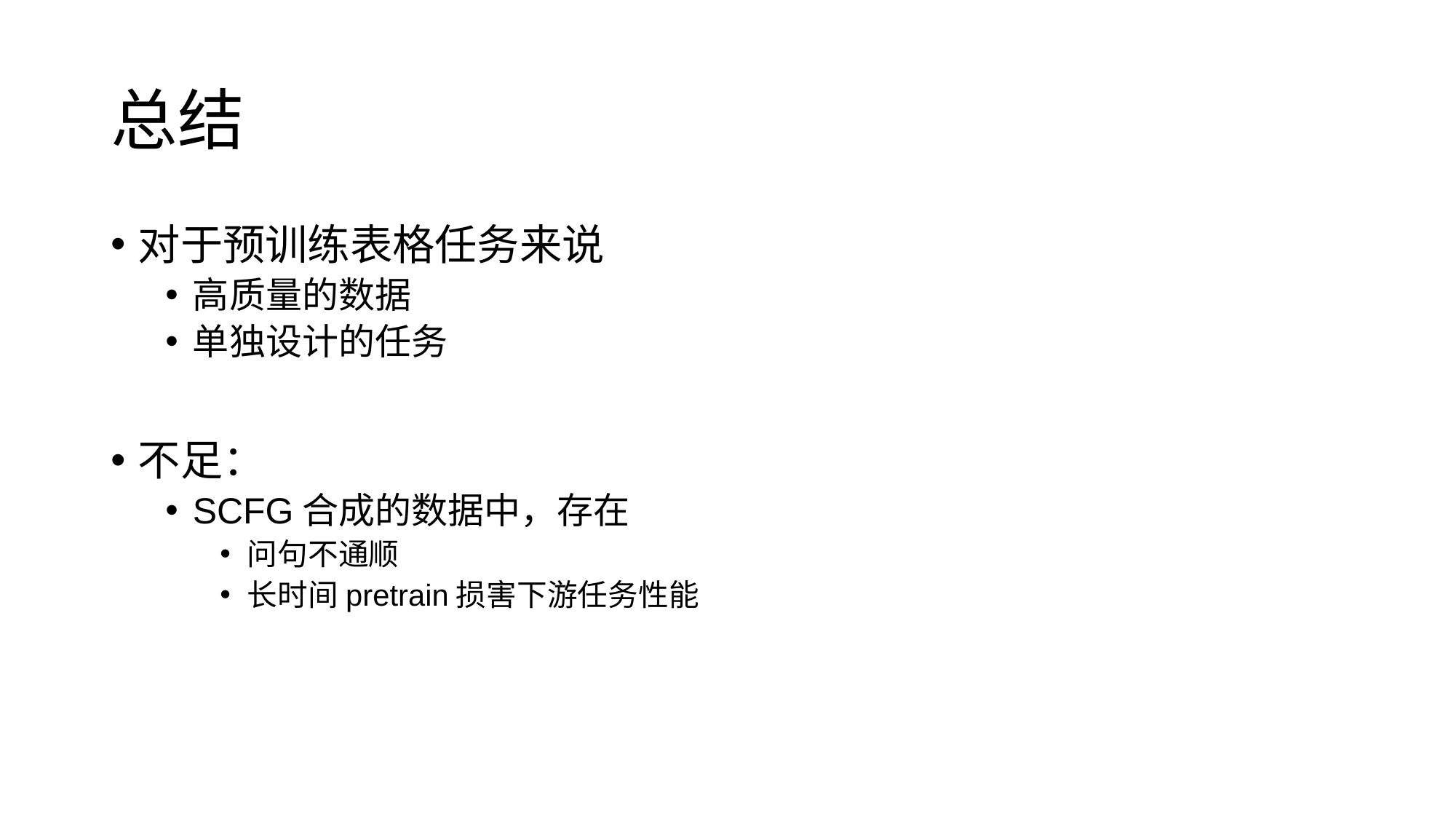

# 总结
对于预训练表格任务来说
高质量的数据
单独设计的任务

不足：
SCFG合成的数据中，存在
问句不通顺
长时间pretrain损害下游任务性能